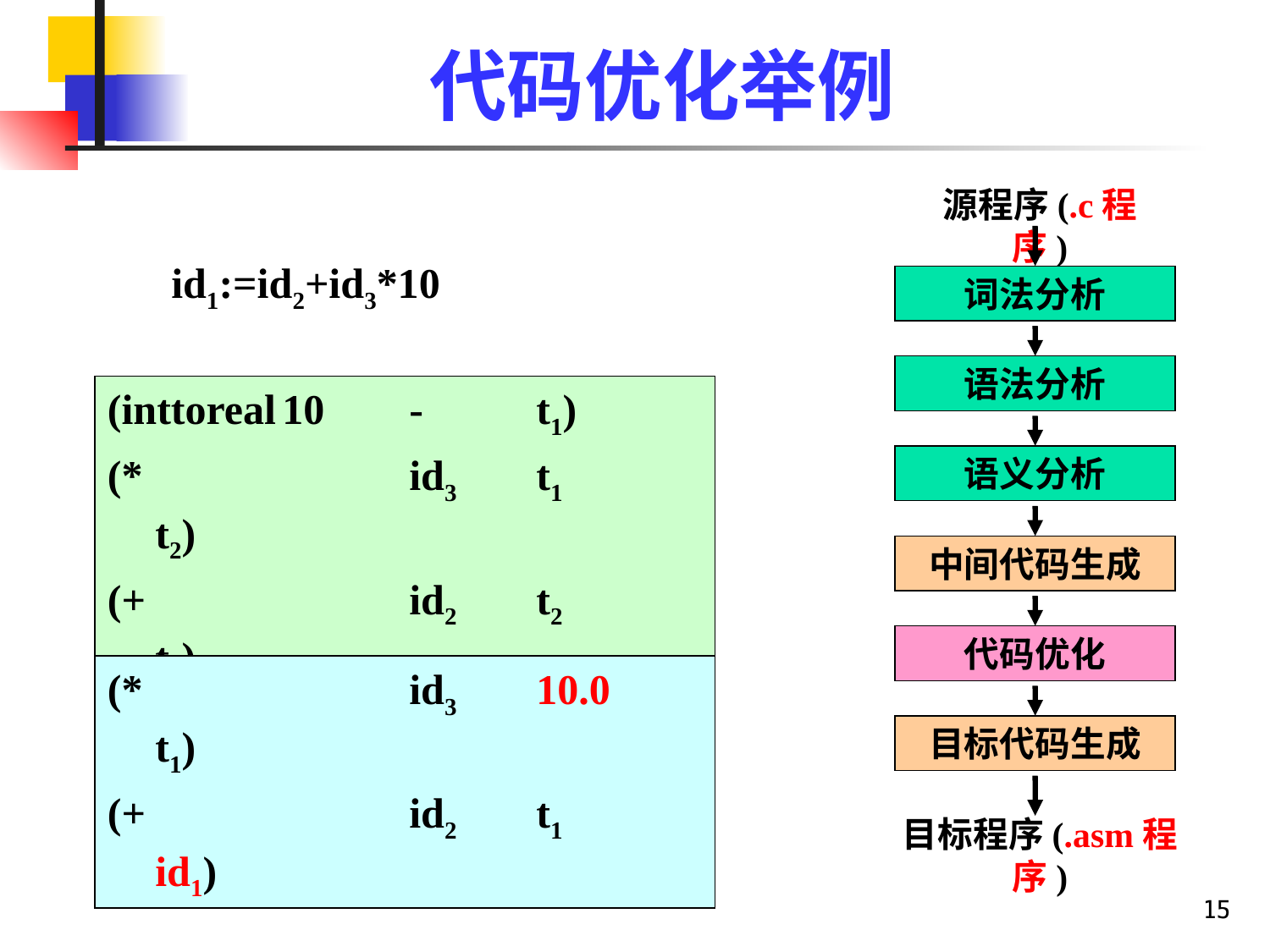

# 代码优化举例
源程序(.c程序)

id1:=id2+id3*10

词法分析

语法分析
(inttoreal	10	-	t1)
(*			id3	t1	t2)
(+			id2	t2	t3)
(:=		t3	-	id1)

语义分析

中间代码生成

代码优化
(*			id3	10.0	t1)
(+			id2	t1	id1)

目标代码生成

目标程序(.asm程序)
15